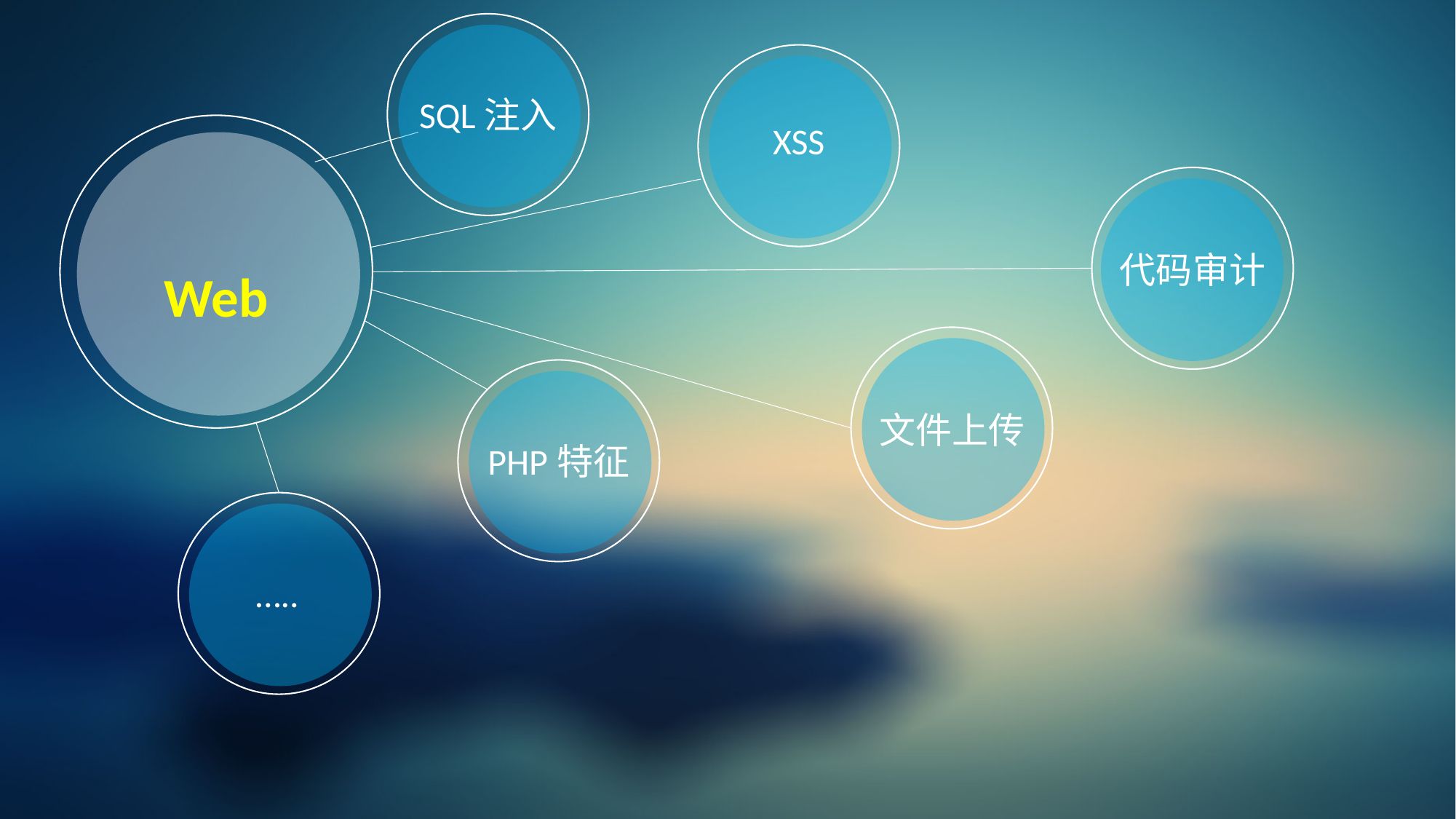

SQL注入
XSS

Web
代码审计

文件上传
PHP特征

…..